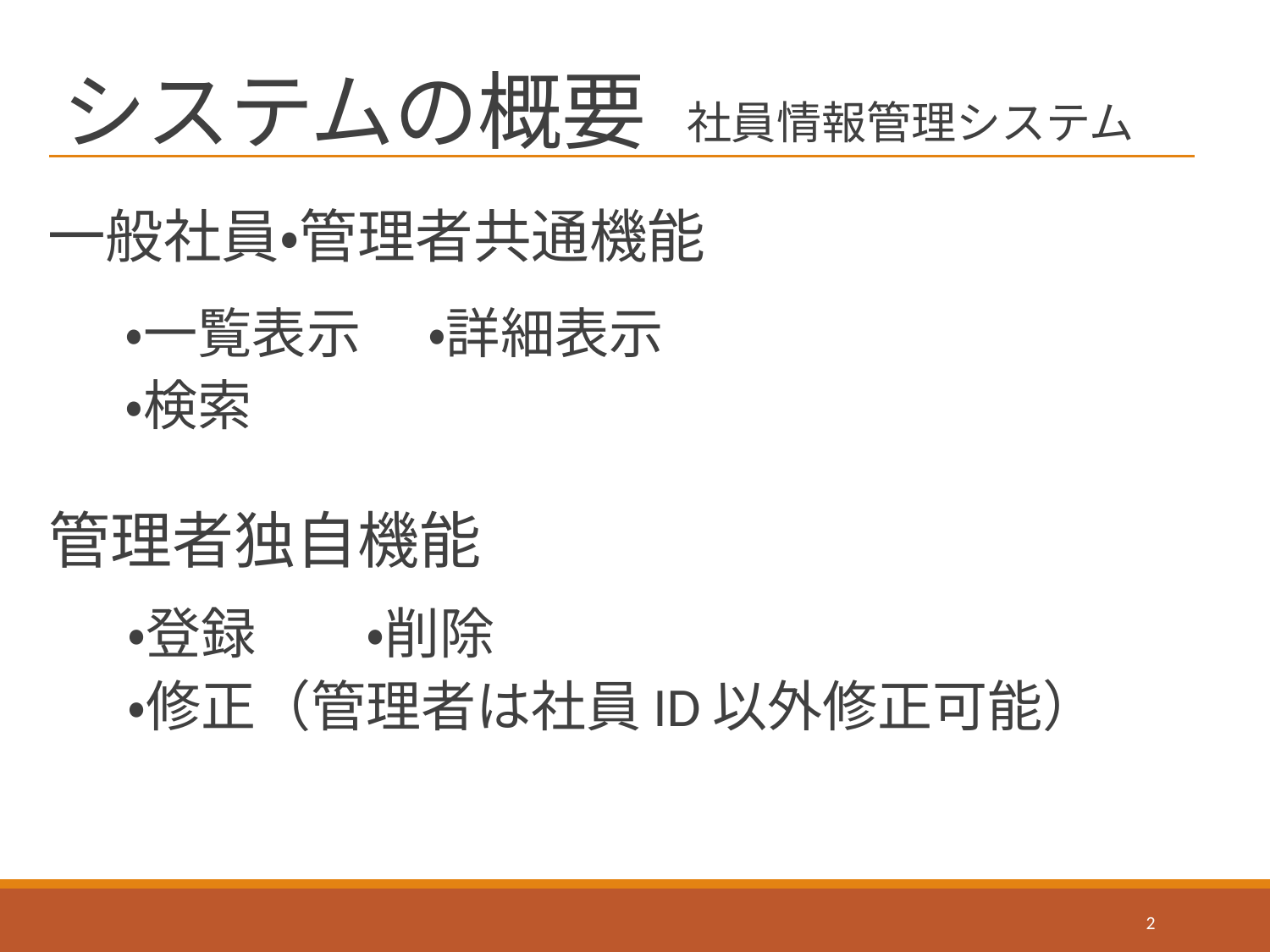

# システムの概要
社員情報管理システム
一般社員・管理者共通機能
・一覧表示 　・詳細表示
・検索
管理者独自機能
・登録　　・削除
・修正（管理者は社員ID以外修正可能）

2